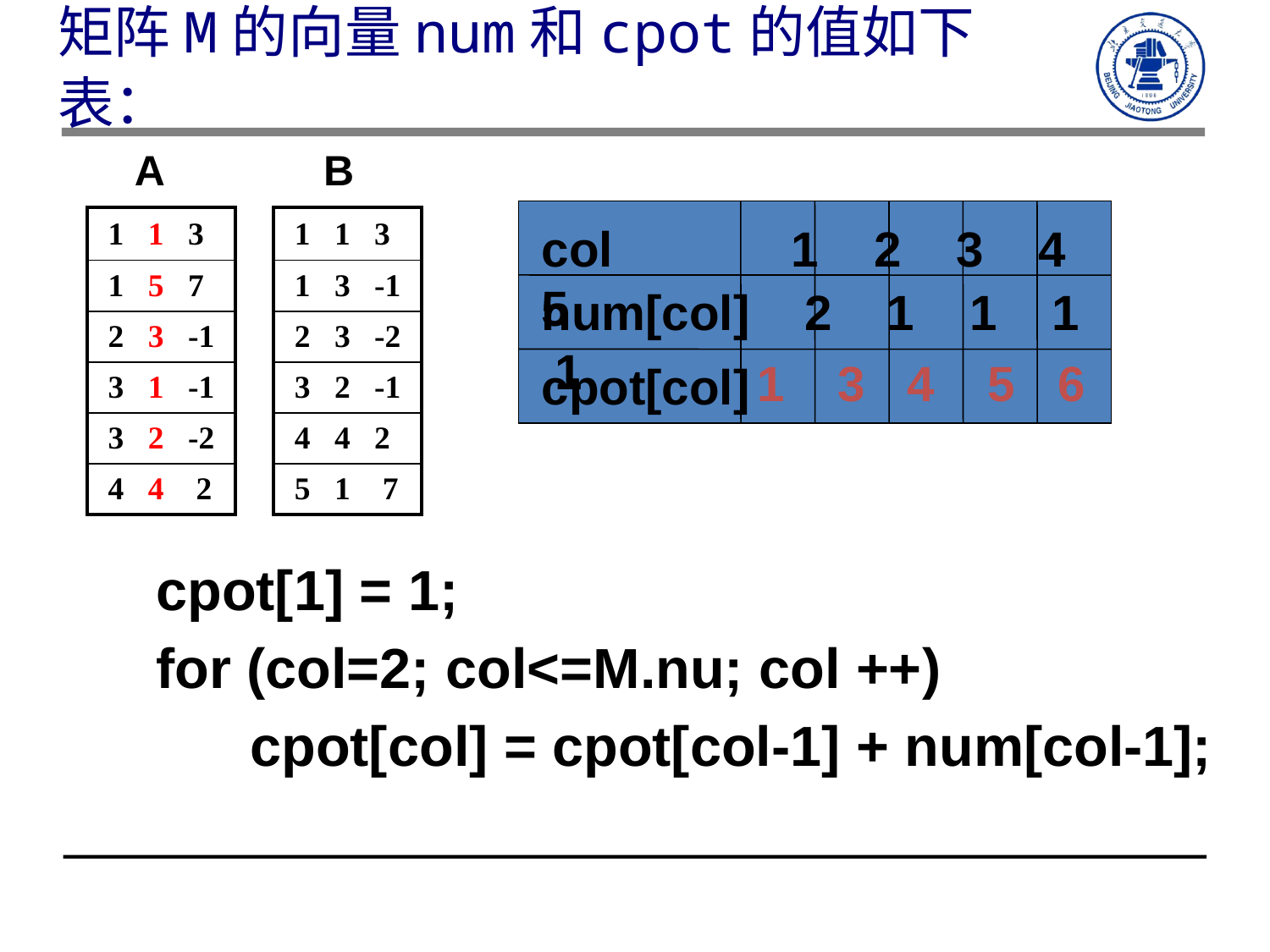

矩阵M的向量num和cpot的值如下表：
A
B

| 1 1 3 |
| --- |
| 1 5 7 |
| 2 3 -1 |
| 3 1 -1 |
| 3 2 -2 |
| 4 4 2 |
| 1 1 3 |
| --- |
| 1 3 -1 |
| 2 3 -2 |
| 3 2 -1 |
| 4 4 2 |
| 5 1 7 |
col             1    2    3    4    5

num[col]    2    1    1    1    1
1
3
4
5
6

cpot[col]
    cpot[1] = 1;
    for (col=2; col<=M.nu; col ++)
          cpot[col] = cpot[col-1] + num[col-1];